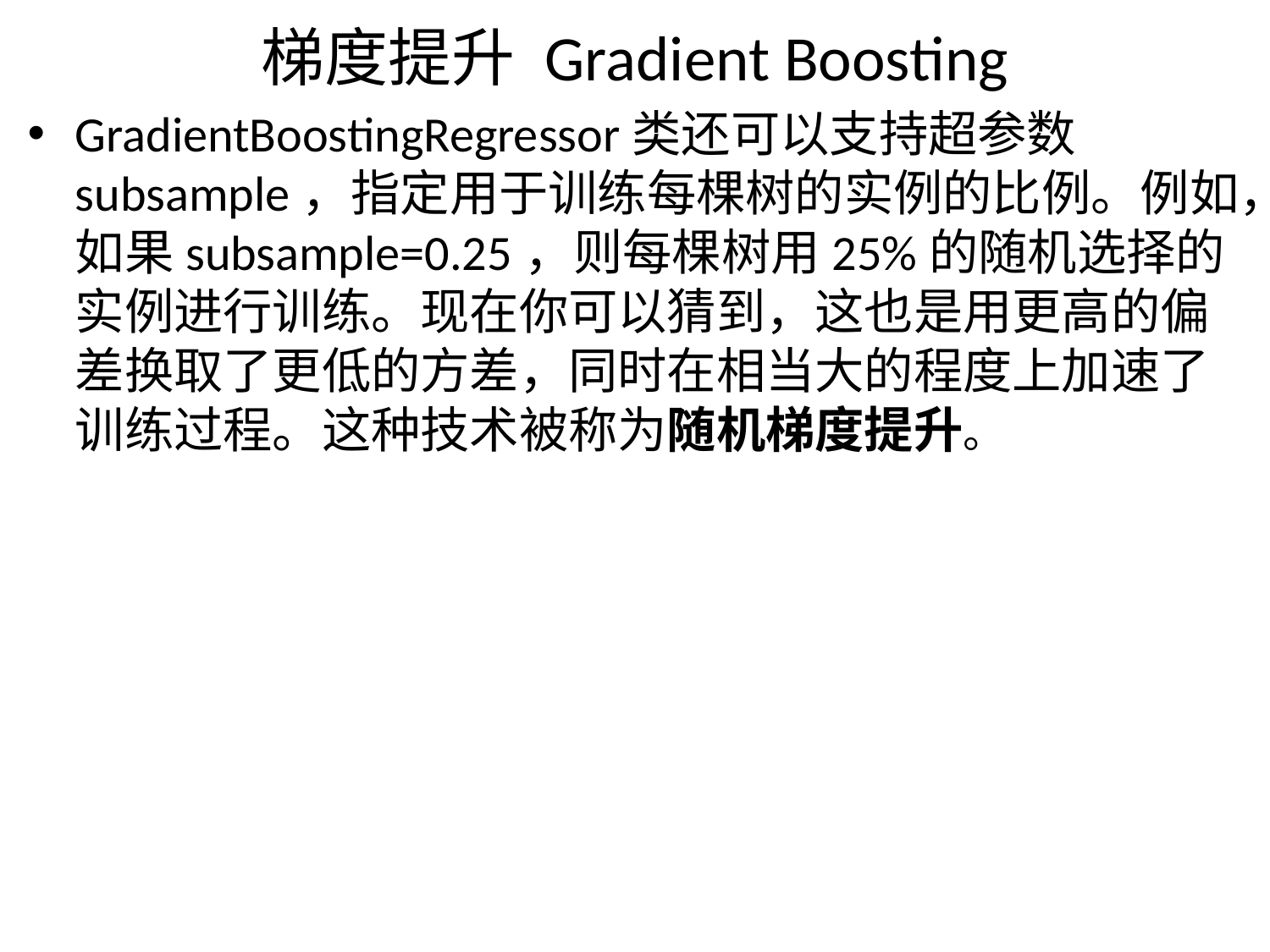

# 梯度提升 Gradient Boosting
GradientBoostingRegressor类还可以支持超参数subsample，指定用于训练每棵树的实例的比例。例如，如果subsample=0.25，则每棵树用25%的随机选择的实例进行训练。现在你可以猜到，这也是用更高的偏差换取了更低的方差，同时在相当大的程度上加速了训练过程。这种技术被称为随机梯度提升。